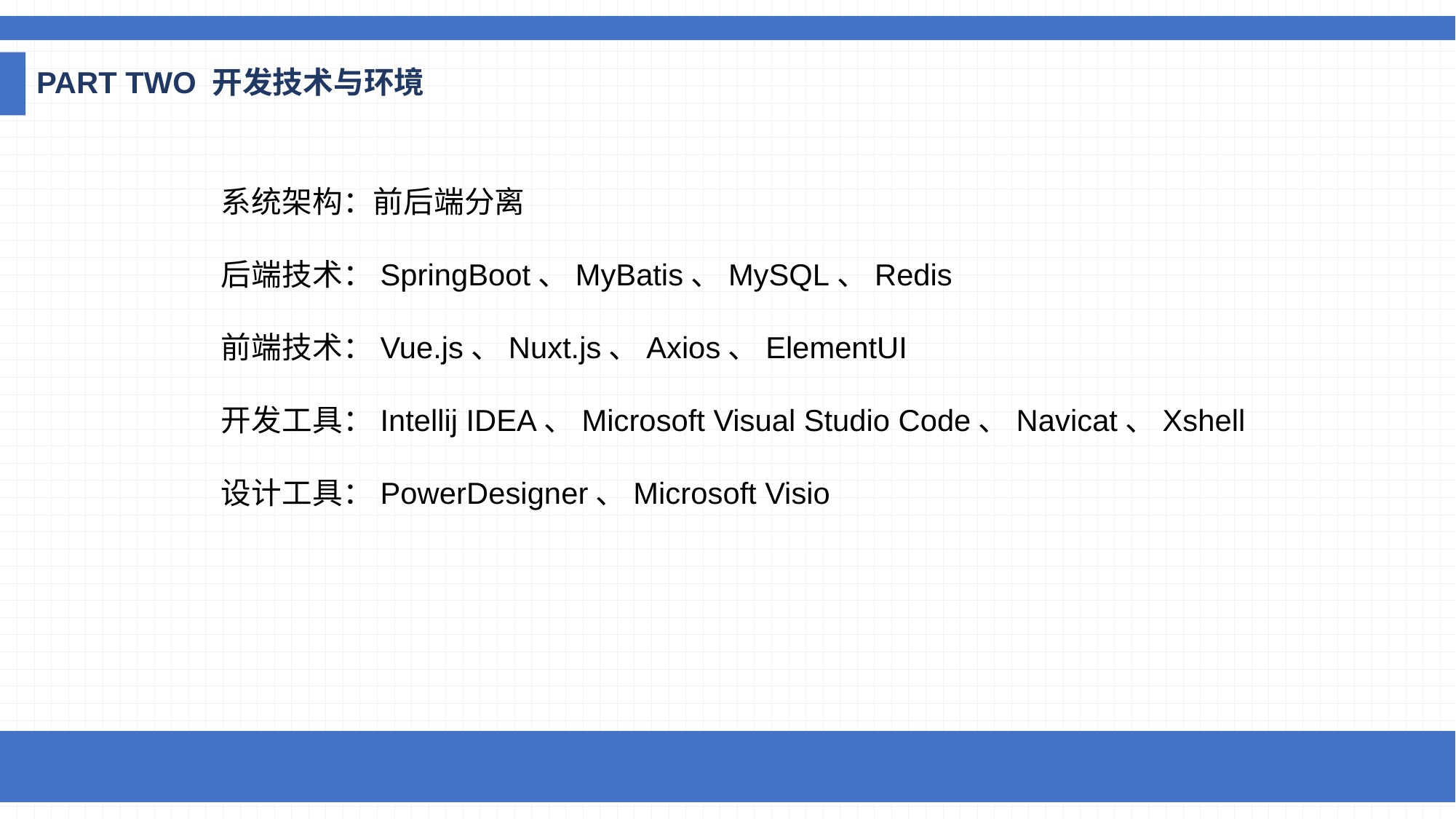

PART TWO 开发技术与环境
系统架构：前后端分离

后端技术：SpringBoot、MyBatis、MySQL、Redis

前端技术：Vue.js、Nuxt.js、Axios、ElementUI

开发工具：Intellij IDEA、Microsoft Visual Studio Code、Navicat、Xshell

设计工具：PowerDesigner、Microsoft Visio